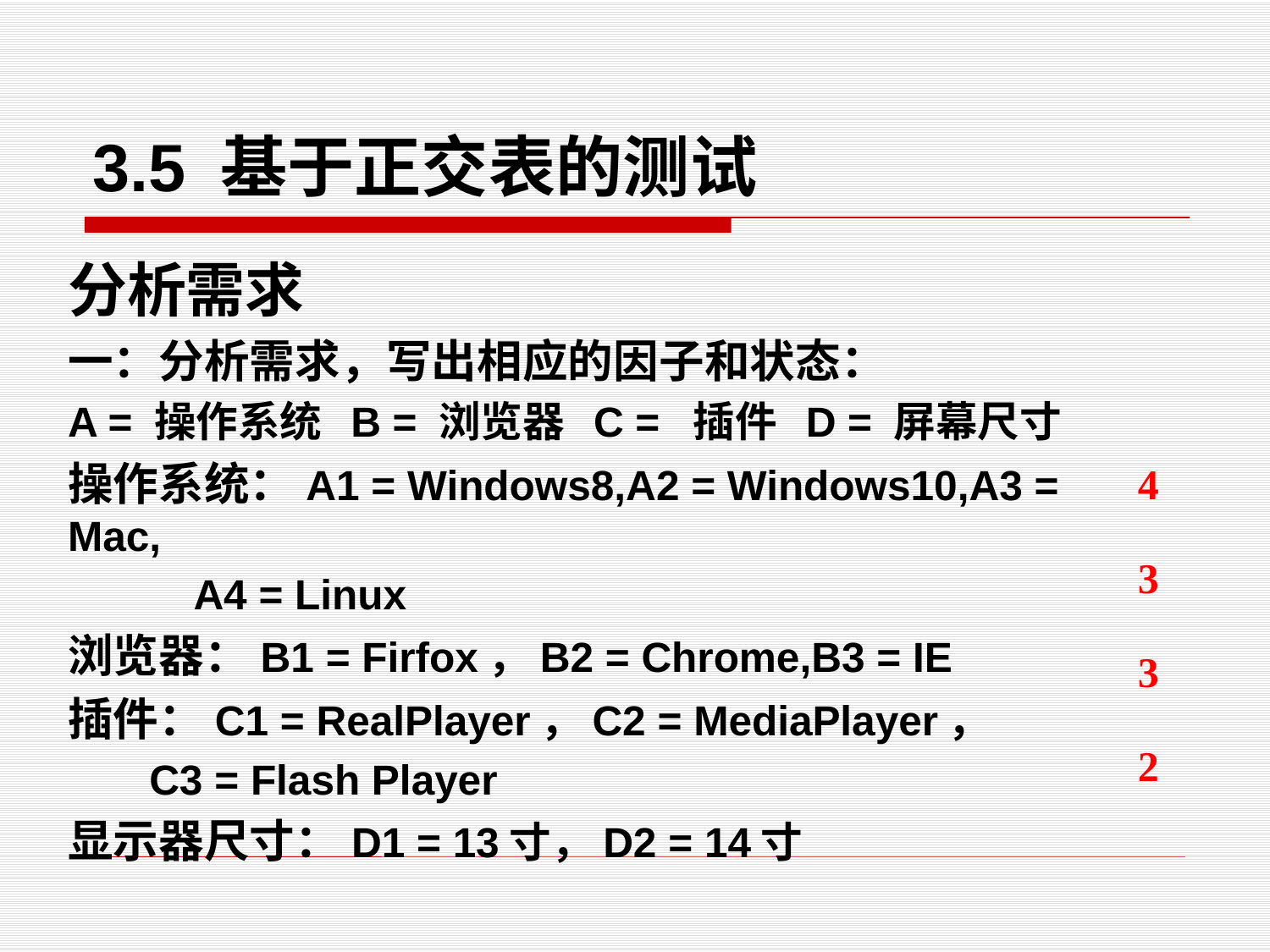

3.5 基于正交表的测试
分析需求
一：分析需求，写出相应的因子和状态：
A = 操作系统  B = 浏览器  C =  插件  D = 屏幕尺寸
操作系统：A1 = Windows8,A2 = Windows10,A3 = Mac,
		A4 = Linux
浏览器：B1 = Firfox，B2 = Chrome,B3 = IE
插件：C1 = RealPlayer，C2 = MediaPlayer，
       C3 = Flash Player
显示器尺寸：D1 = 13寸，D2 = 14寸
4
3
3
2